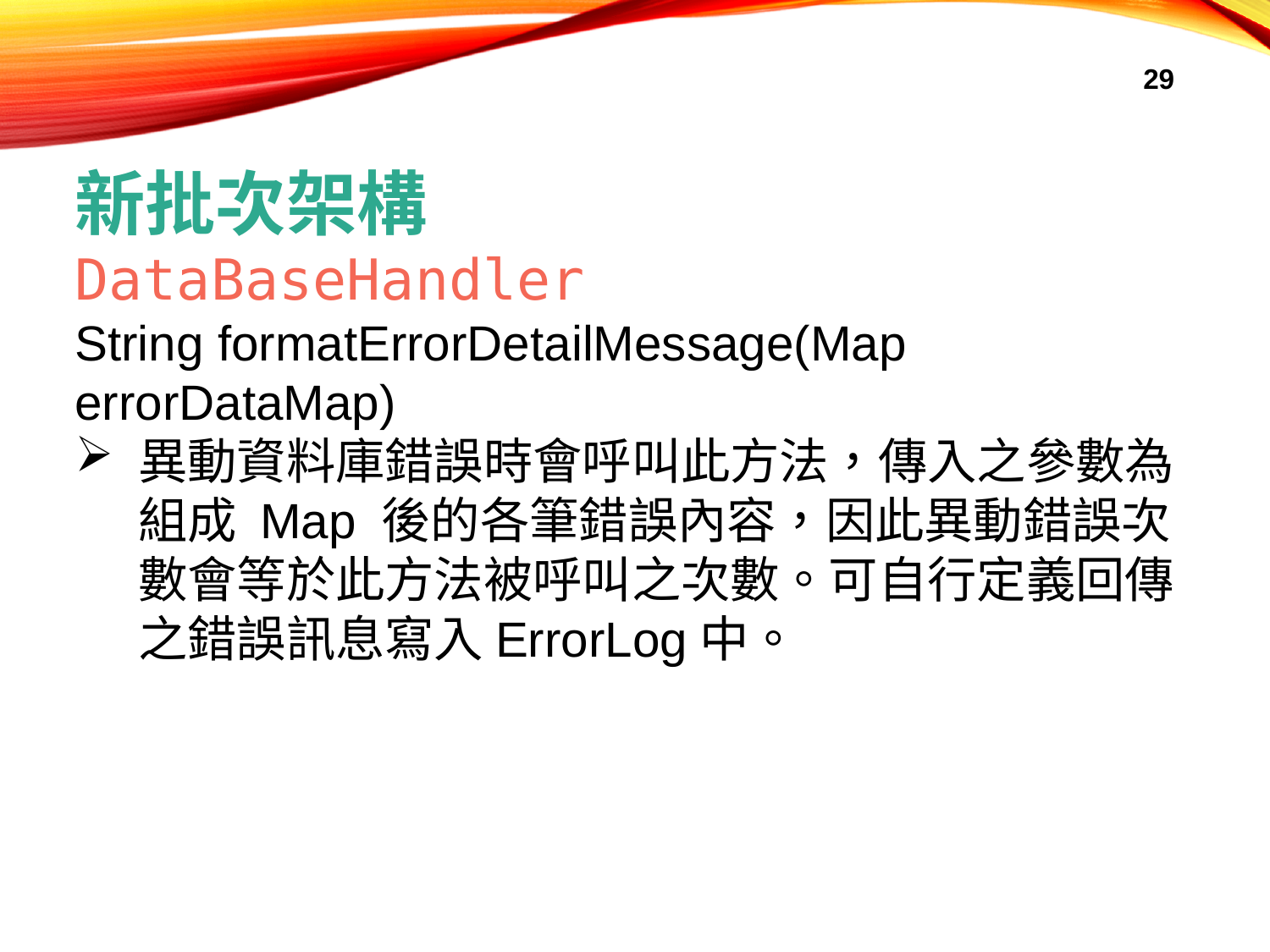

29
新批次架構
DataBaseHandler
String formatErrorDetailMessage(Map errorDataMap)
異動資料庫錯誤時會呼叫此方法，傳入之參數為組成 Map 後的各筆錯誤內容，因此異動錯誤次數會等於此方法被呼叫之次數。可自行定義回傳之錯誤訊息寫入ErrorLog中。